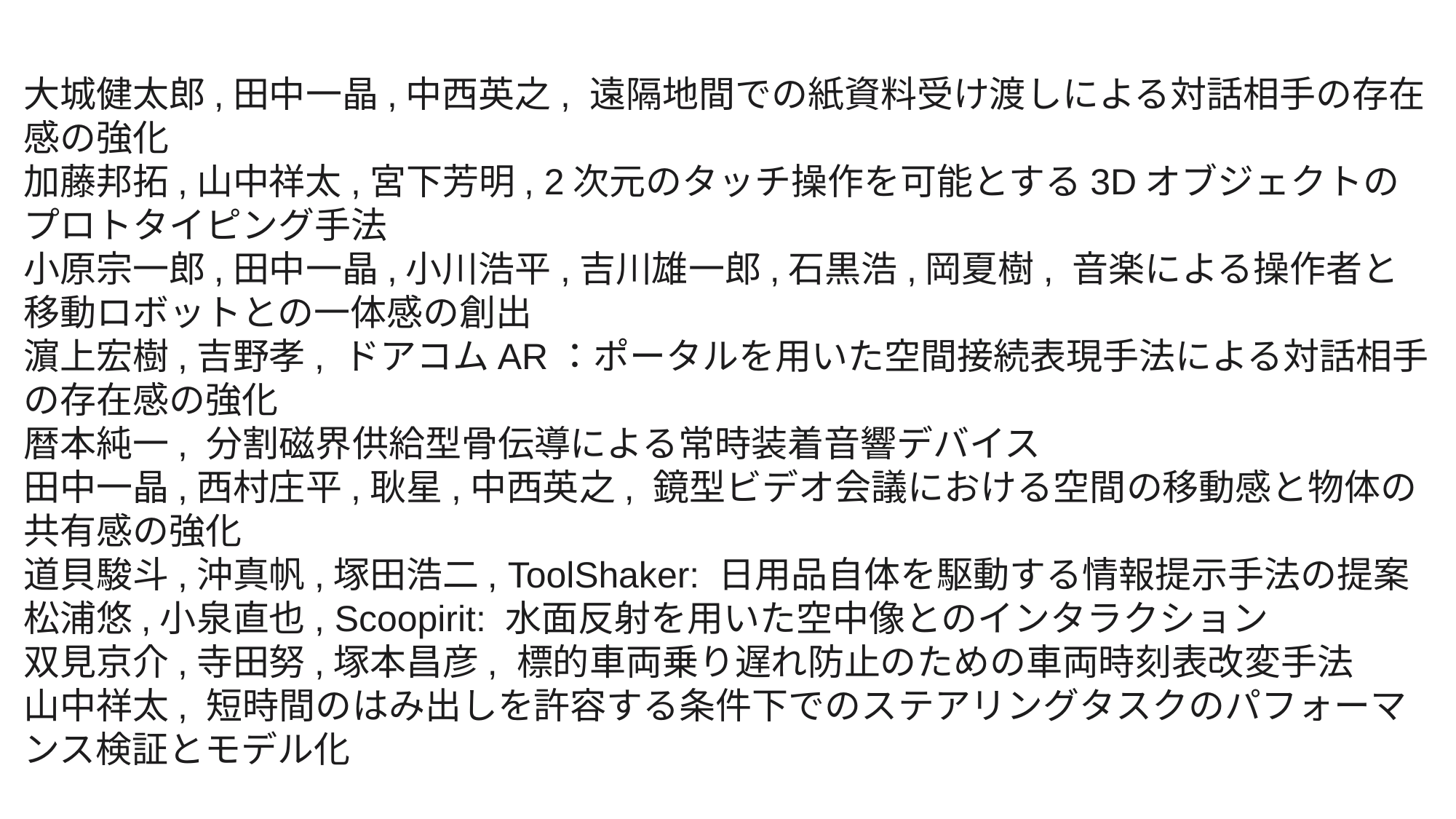

大城健太郎,田中一晶,中西英之, 遠隔地間での紙資料受け渡しによる対話相手の存在感の強化
加藤邦拓,山中祥太,宮下芳明, 2次元のタッチ操作を可能とする3Dオブジェクトのプロトタイピング手法
小原宗一郎,田中一晶,小川浩平,吉川雄一郎,石黒浩,岡夏樹, 音楽による操作者と移動ロボットとの一体感の創出
濵上宏樹,吉野孝, ドアコムAR：ポータルを用いた空間接続表現手法による対話相手の存在感の強化
暦本純一, 分割磁界供給型骨伝導による常時装着音響デバイス
田中一晶,西村庄平,耿星,中西英之, 鏡型ビデオ会議における空間の移動感と物体の共有感の強化
道貝駿斗,沖真帆,塚田浩二, ToolShaker: 日用品自体を駆動する情報提示手法の提案
松浦悠,小泉直也, Scoopirit: 水面反射を用いた空中像とのインタラクション
双見京介,寺田努,塚本昌彦, 標的車両乗り遅れ防止のための車両時刻表改変手法
山中祥太, 短時間のはみ出しを許容する条件下でのステアリングタスクのパフォーマンス検証とモデル化